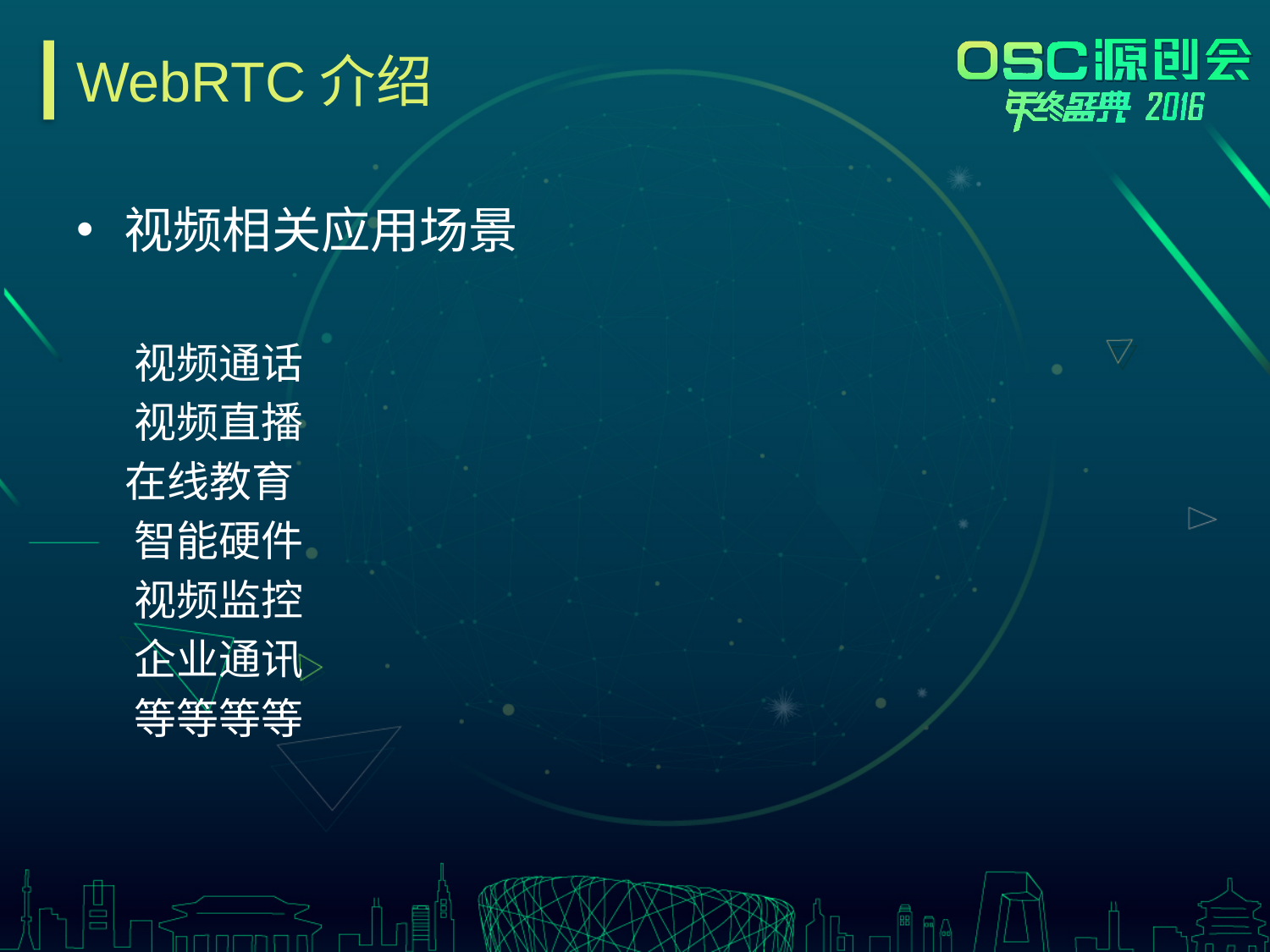

# WebRTC介绍
视频相关应用场景

     视频通话
     视频直播
    在线教育
     智能硬件
     视频监控
     企业通讯
     等等等等